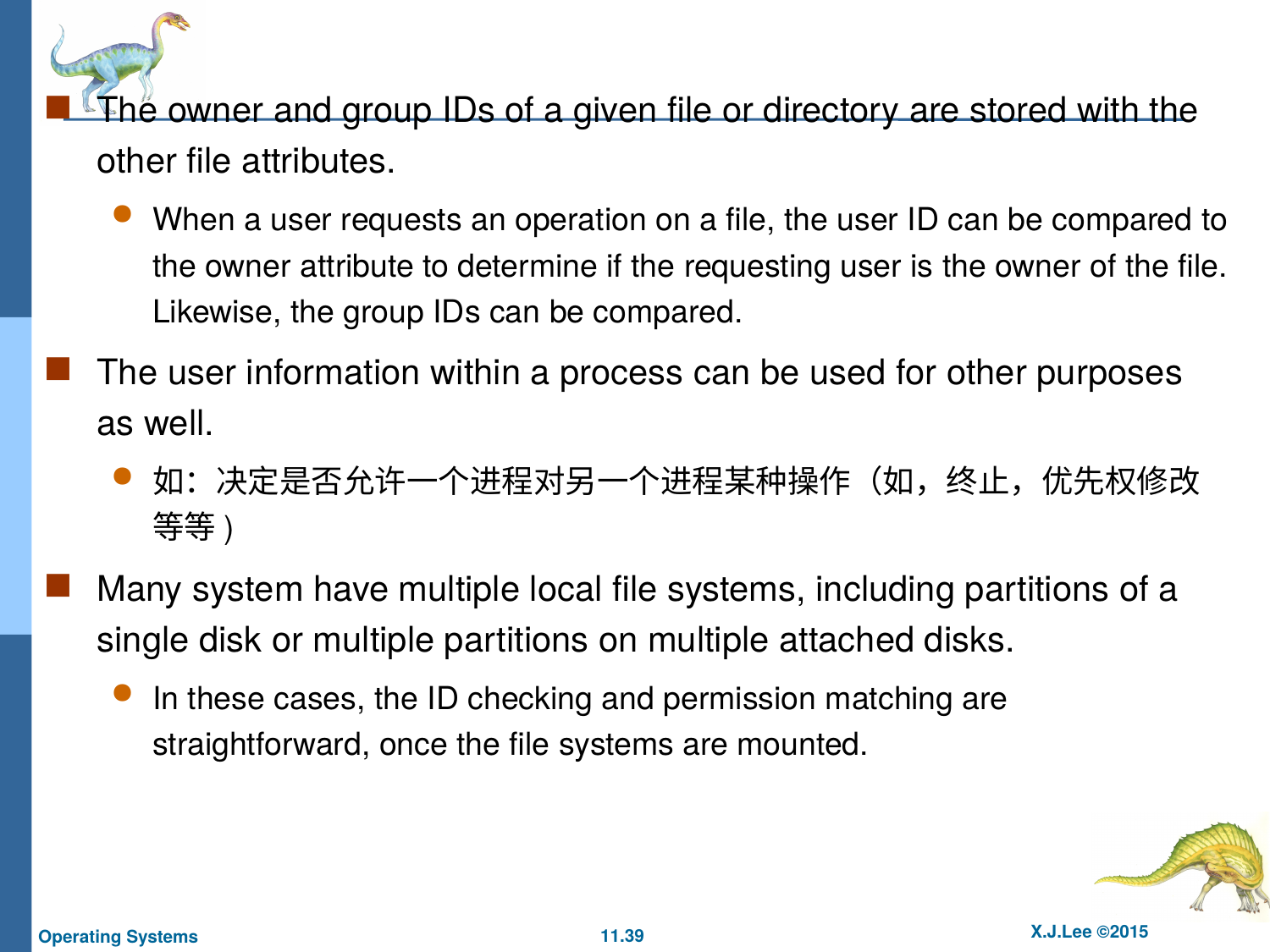

The owner and group IDs of a given file or directory are stored with the other file attributes.
When a user requests an operation on a file, the user ID can be compared to the owner attribute to determine if the requesting user is the owner of the file. Likewise, the group IDs can be compared.
The user information within a process can be used for other purposes as well.
如：决定是否允许一个进程对另一个进程某种操作（如，终止，优先权修改等等)
Many system have multiple local file systems, including partitions of a single disk or multiple partitions on multiple attached disks.
In these cases, the ID checking and permission matching are straightforward, once the file systems are mounted.